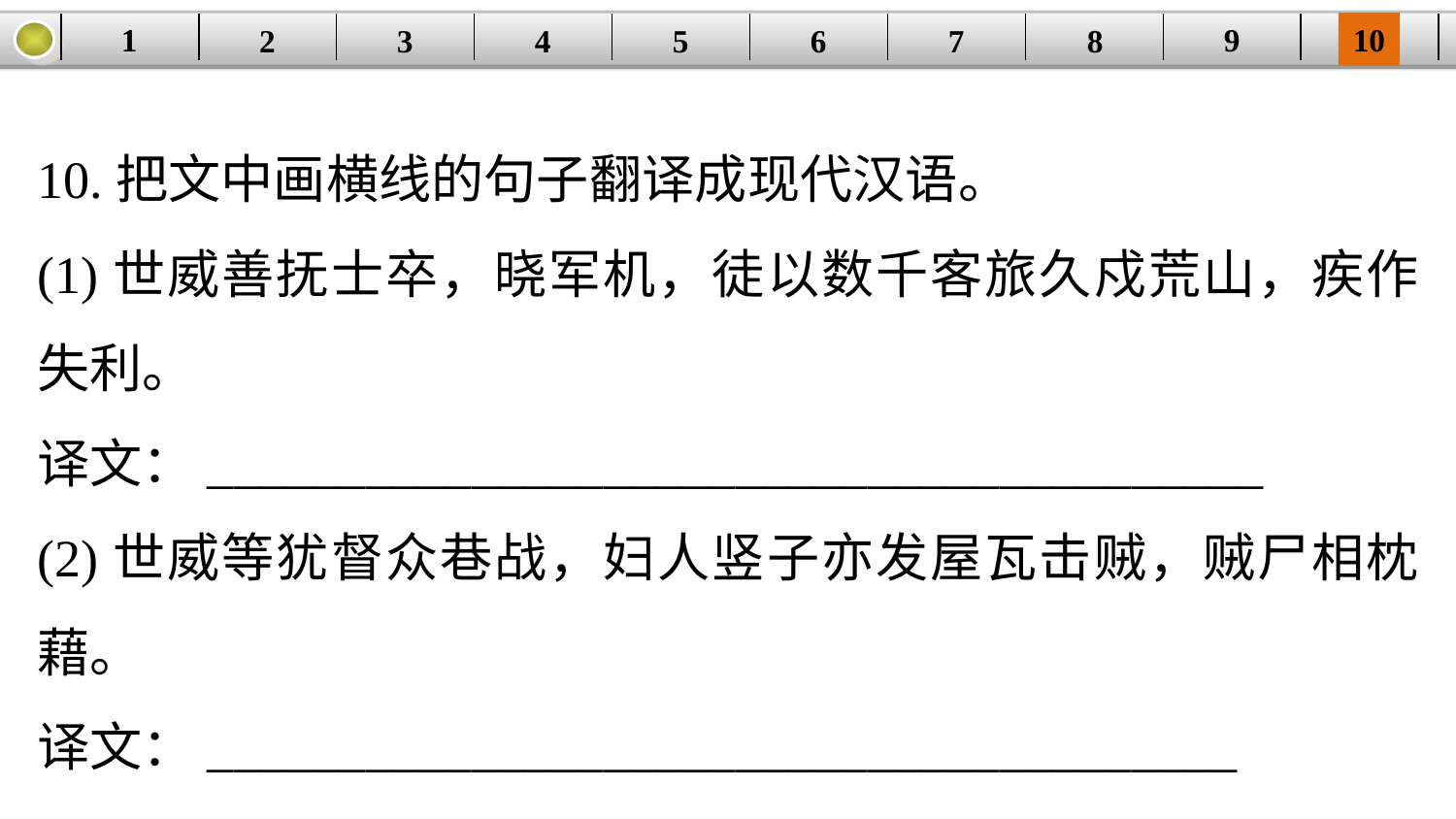

9
10
1
3
4
5
6
8
2
|  |  |  |  |  |  |  |  |  |  |
| --- | --- | --- | --- | --- | --- | --- | --- | --- | --- |
7

10.把文中画横线的句子翻译成现代汉语。
(1)世威善抚士卒，晓军机，徒以数千客旅久戍荒山，疾作失利。
译文：________________________________________
(2)世威等犹督众巷战，妇人竖子亦发屋瓦击贼，贼尸相枕藉。
译文：_______________________________________